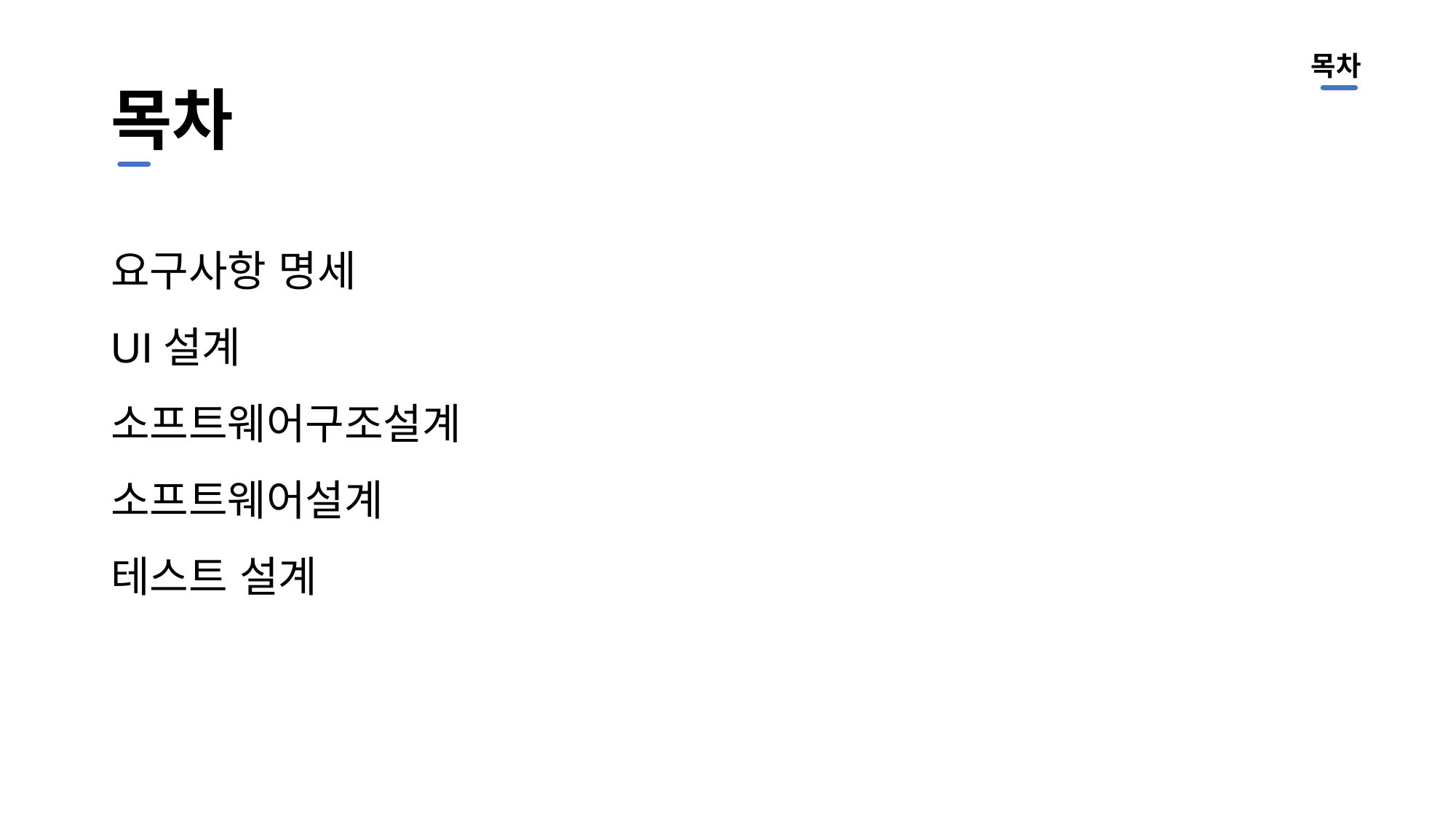

# 목차
목차
요구사항 명세
UI설계
소프트웨어구조설계
소프트웨어설계
테스트 설계